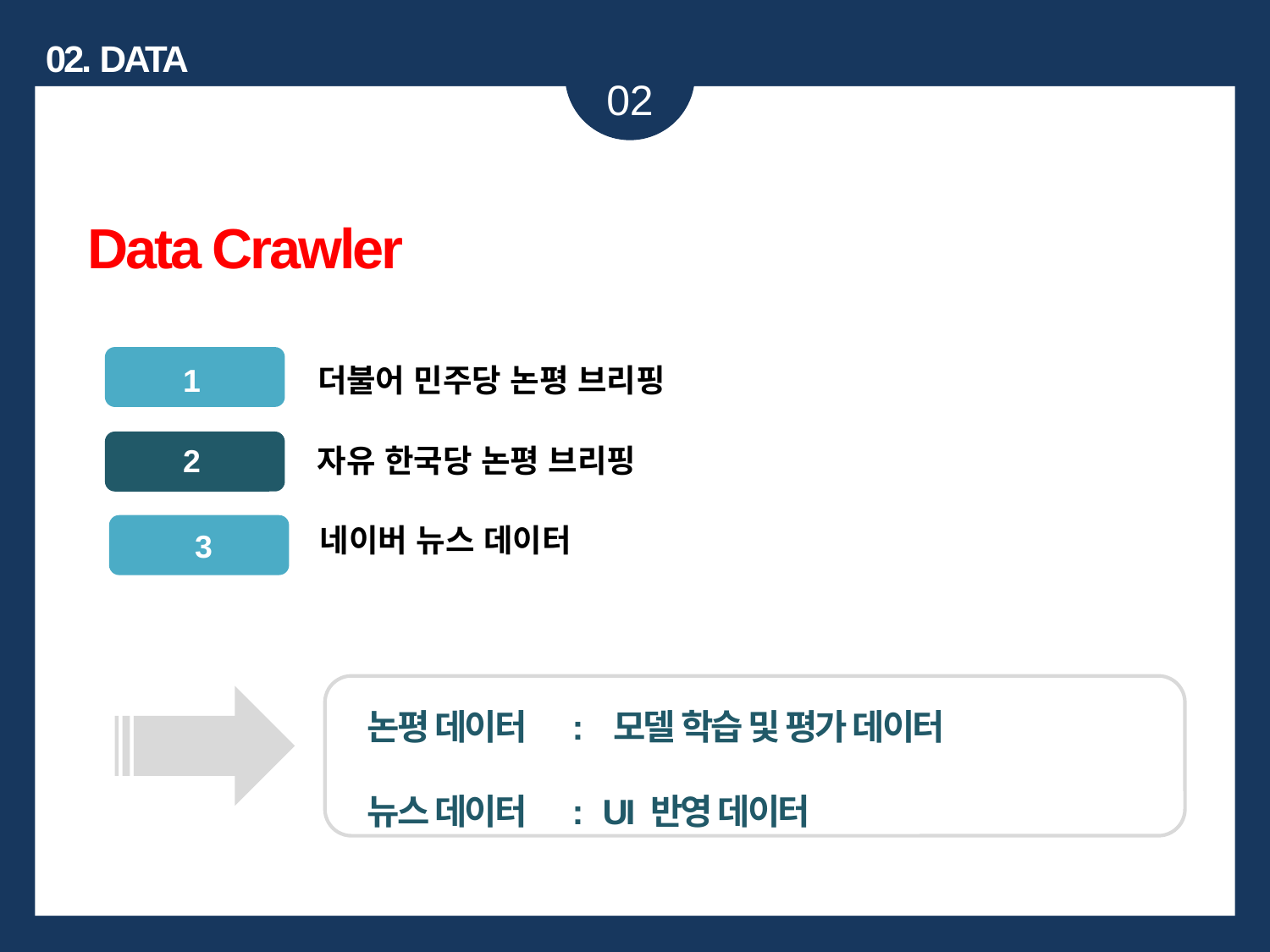

02. DATA

02

Data Crawler

    1
더불어 민주당 논평 브리핑

    2
자유 한국당 논평 브리핑
네이버 뉴스 데이터
 3
논평 데이터     :   모델 학습 및 평가 데이터
뉴스 데이터     :   UI 반영 데이터